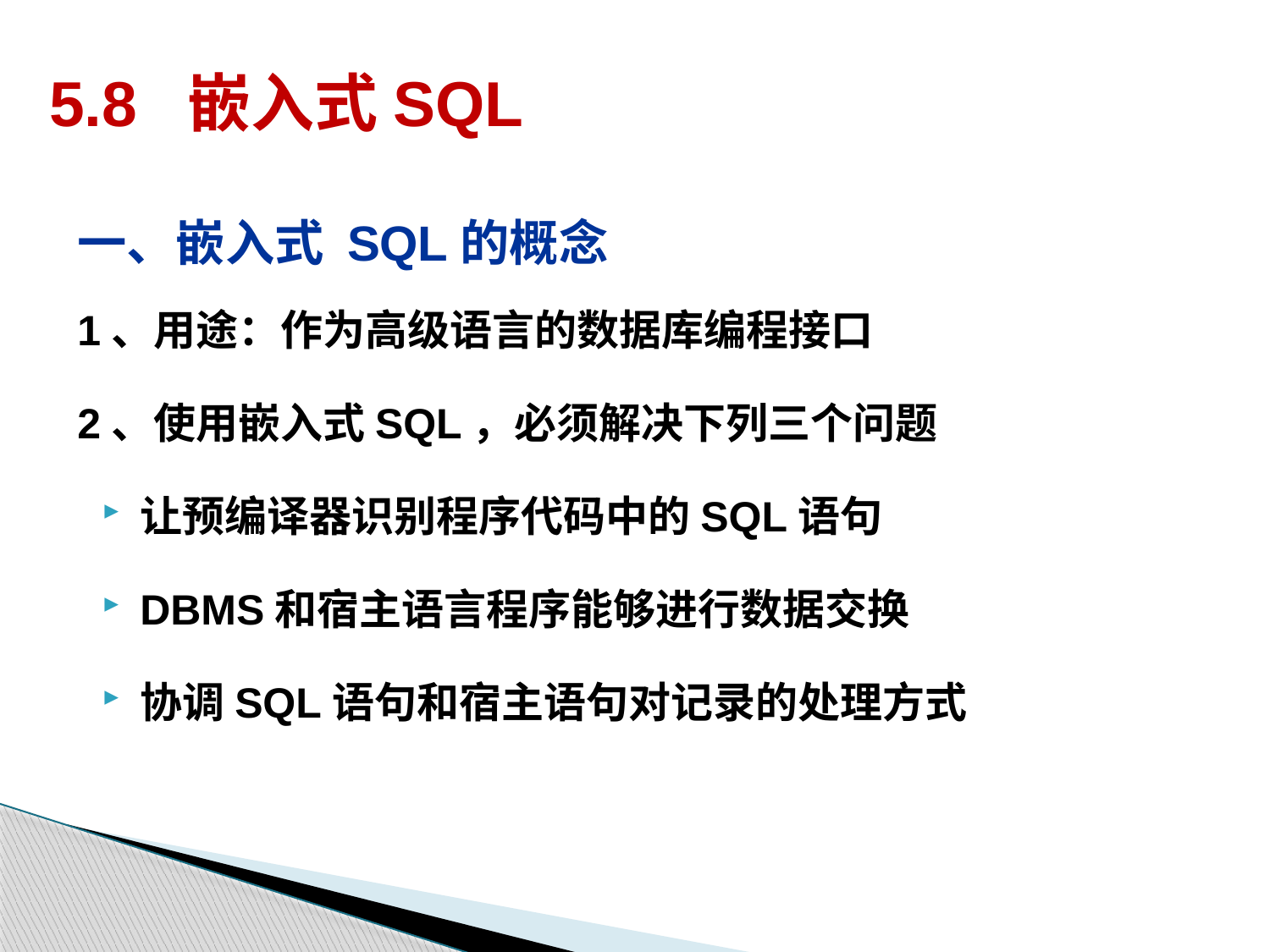

# 5.8  嵌入式SQL
一、嵌入式 SQL的概念
1、用途：作为高级语言的数据库编程接口
2、使用嵌入式SQL，必须解决下列三个问题
让预编译器识别程序代码中的SQL语句
DBMS和宿主语言程序能够进行数据交换
协调SQL语句和宿主语句对记录的处理方式